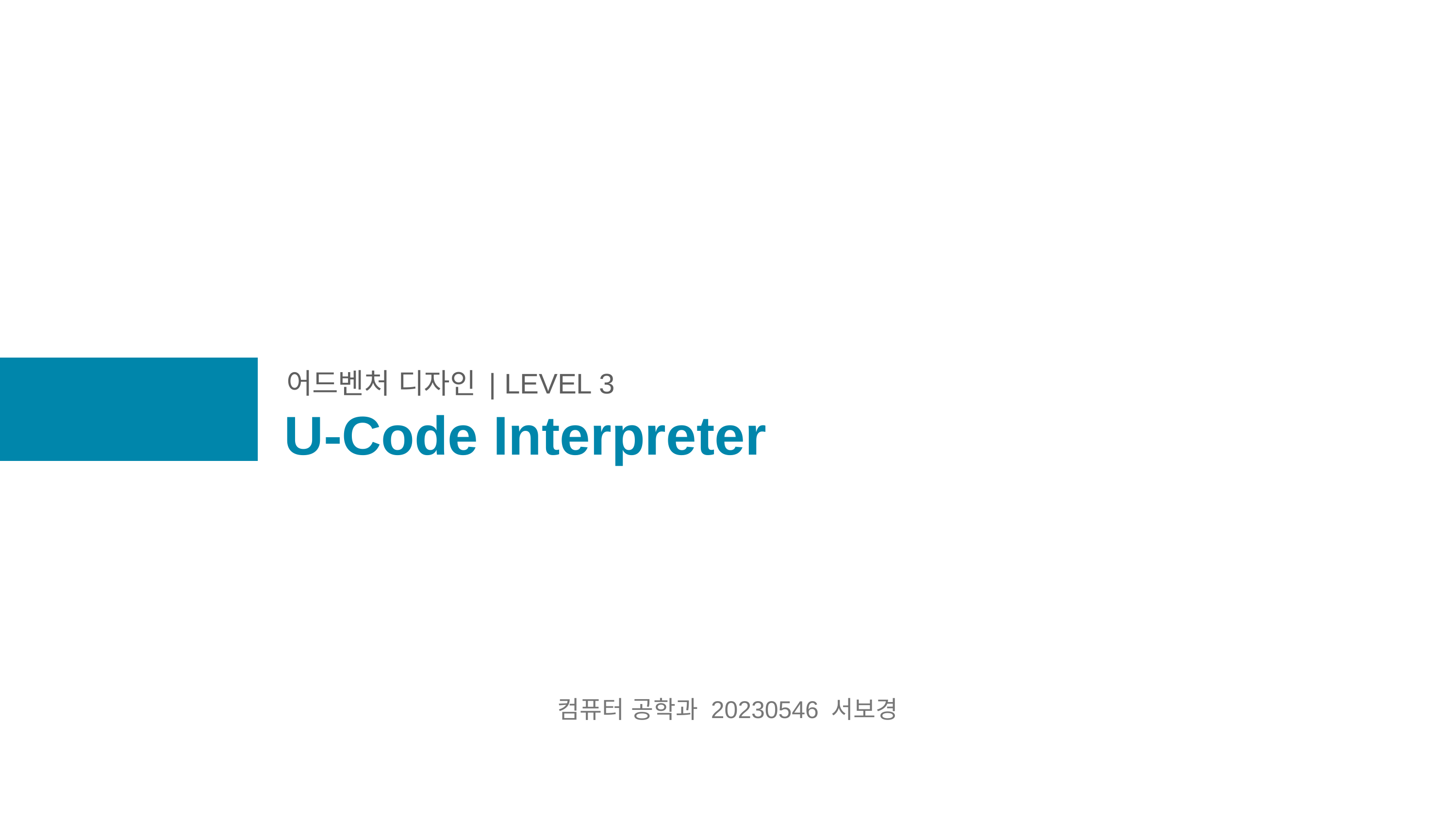

어드벤처 디자인 | LEVEL 3
# U-Code Interpreter
컴퓨터 공학과 20230546 서보경